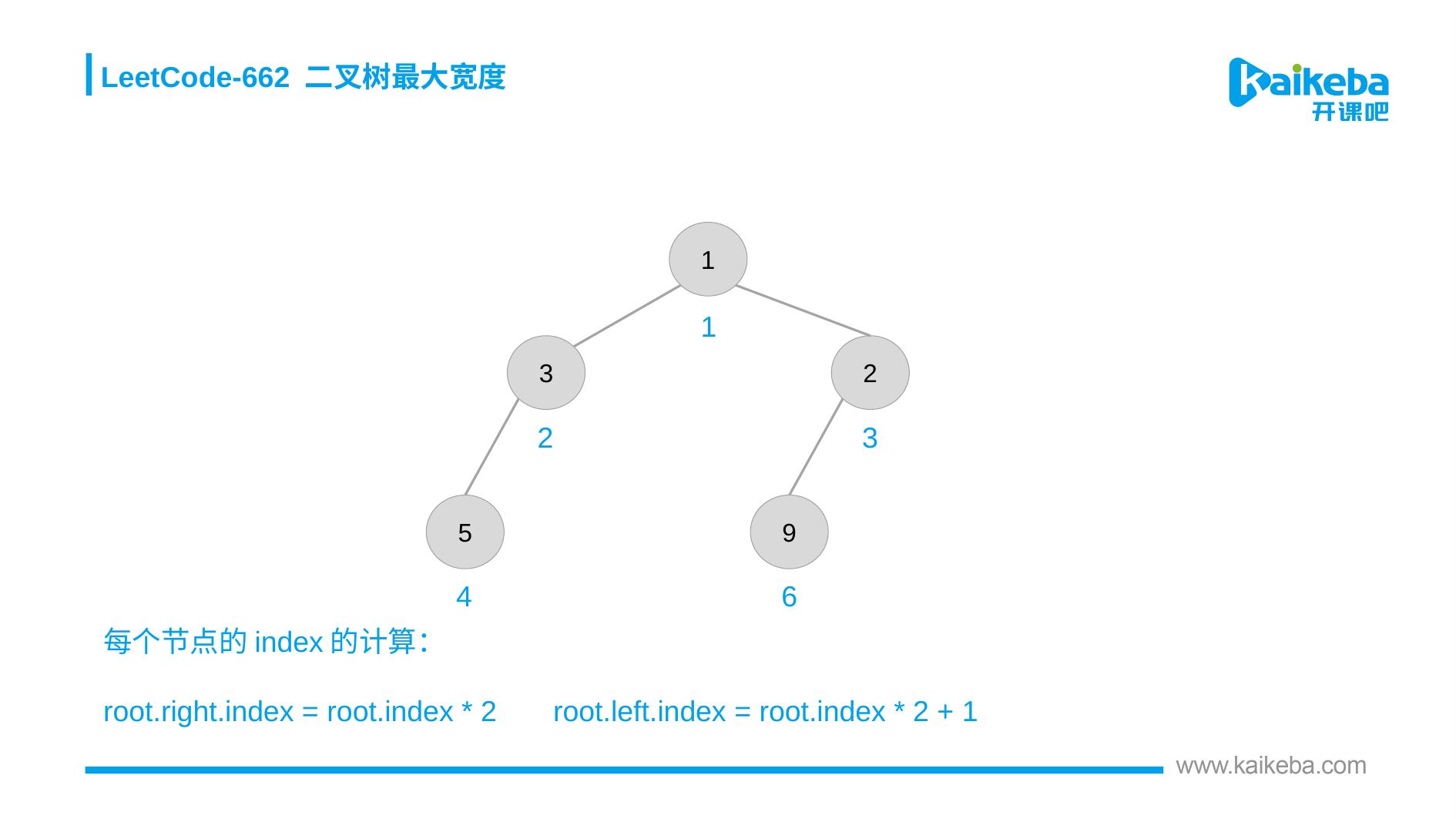

LeetCode-662 二叉树最大宽度
1
1
3
2
3
2
5
9
4
6
每个节点的index的计算：

root.right.index = root.index * 2       root.left.index = root.index * 2 + 1